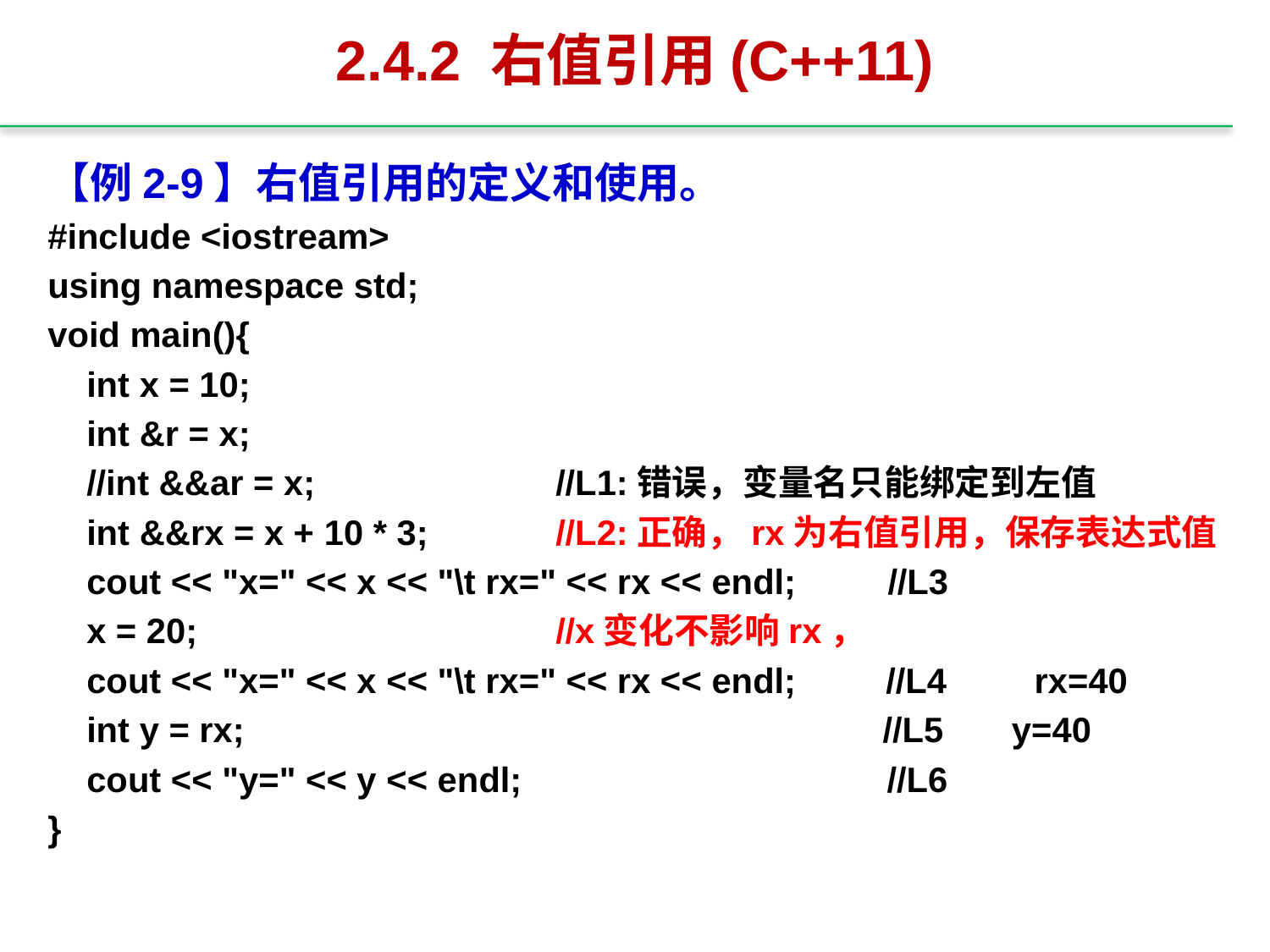

# 2.4.2 右值引用(C++11)
【例2-9】右值引用的定义和使用。
#include <iostream>
using namespace std;
void main(){
    int x = 10;
    int &r = x;
    //int &&ar = x;                    	//L1:错误，变量名只能绑定到左值
    int &&rx = x + 10 * 3;         	//L2:正确，rx为右值引用，保存表达式值
    cout << "x=" << x << "\t rx=" << rx << endl;    　//L3
    x = 20;　　　　　　　　　	//x变化不影响rx，
    cout << "x=" << x << "\t rx=" << rx << endl;   　 //L4　　rx=40
    int y = rx;                                            　　　　　  //L5       y=40
    cout << "y=" << y << endl;                          　　   //L6
}